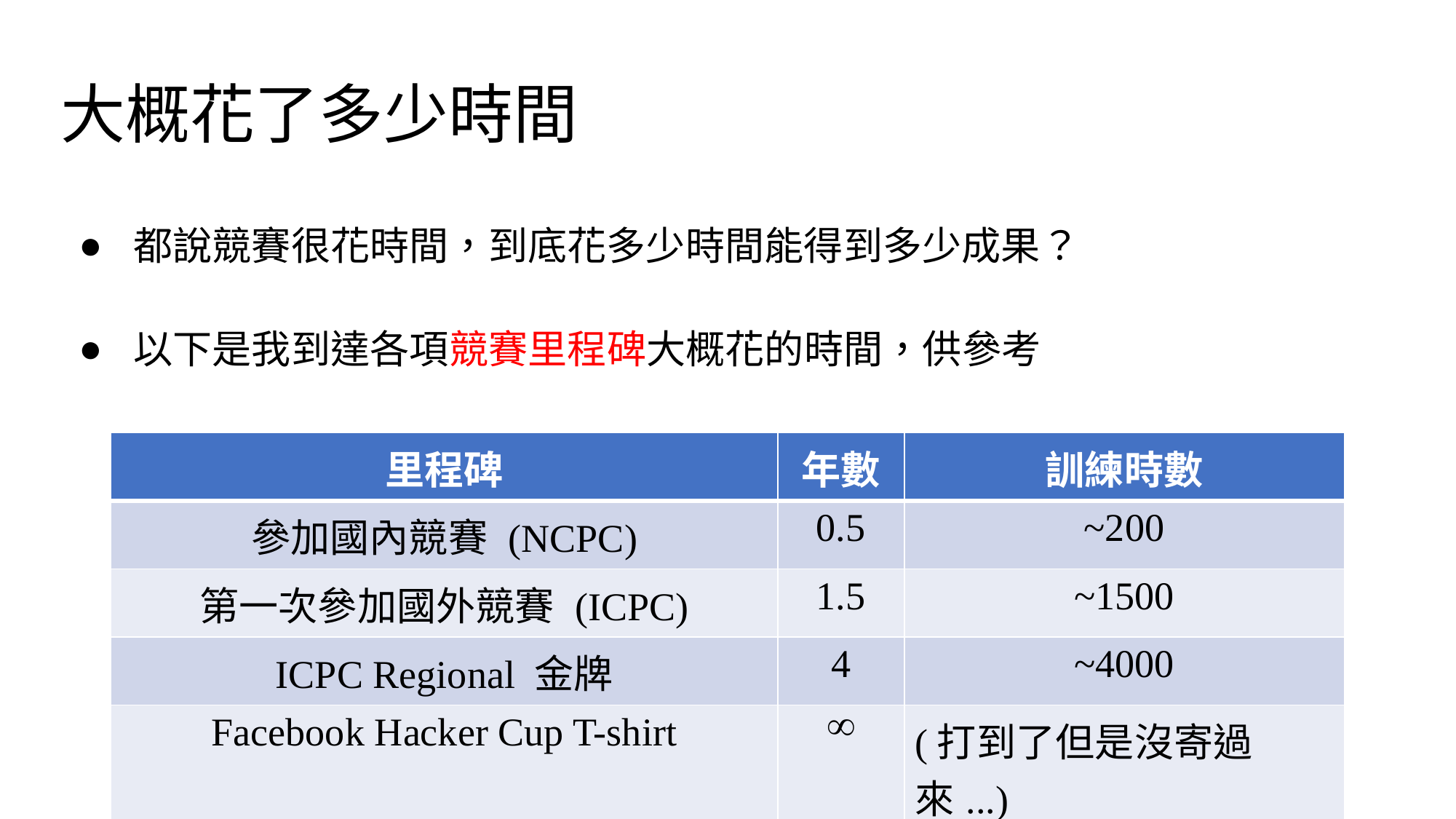

# 大概花了多少時間
都說競賽很花時間，到底花多少時間能得到多少成果？

以下是我到達各項競賽里程碑大概花的時間，供參考
| 里程碑 | 年數 | 訓練時數 |
| --- | --- | --- |
| 參加國內競賽 (NCPC) | 0.5 | ~200 |
| 第一次參加國外競賽 (ICPC) | 1.5 | ~1500 |
| ICPC Regional 金牌 | 4 | ~4000 |
| Facebook Hacker Cup T-shirt | ∞ | (打到了但是沒寄過來...) |
| Google Code Jam T-shirt | 4.5 | ~4500 |